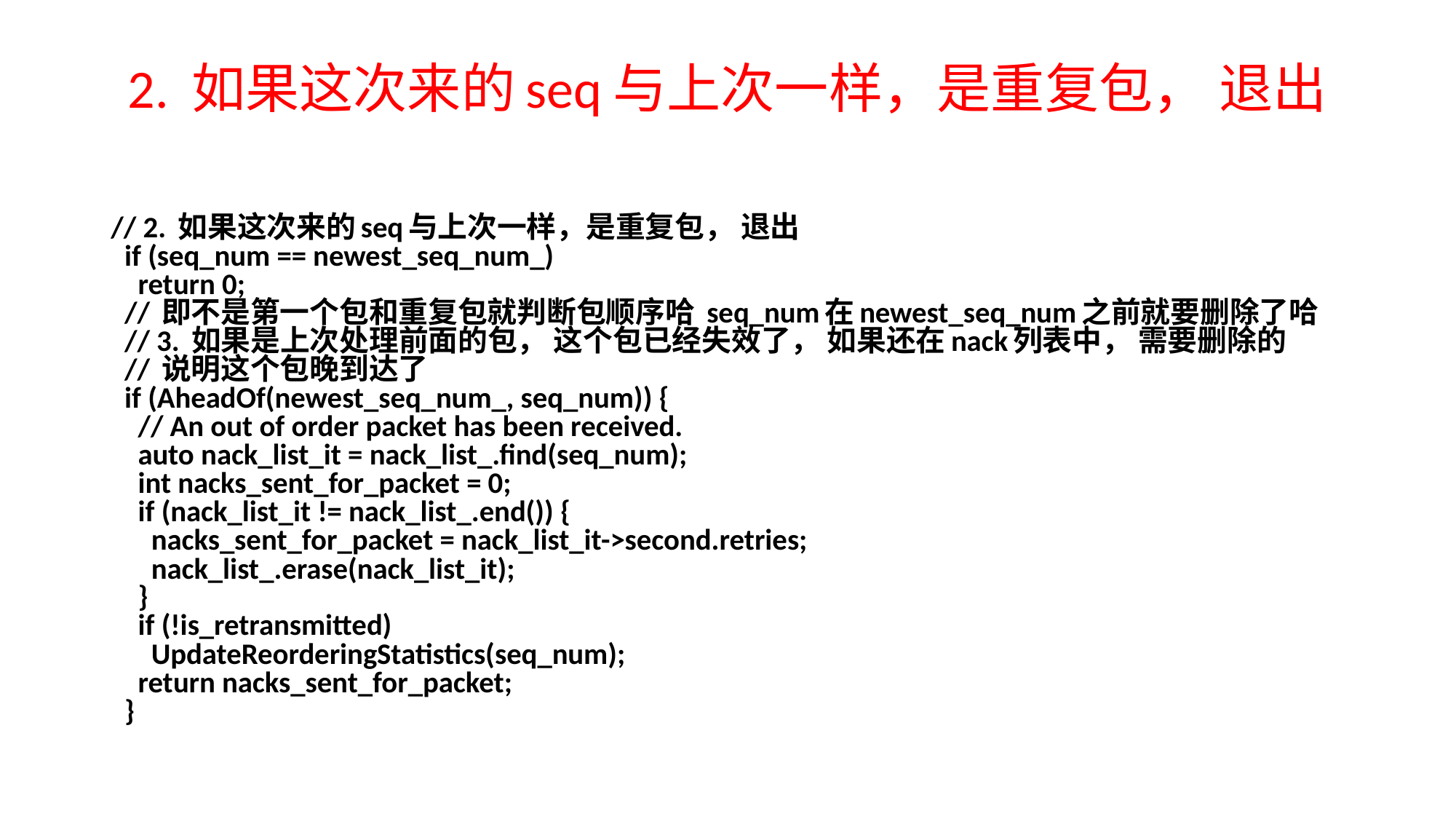

# 2. 如果这次来的seq与上次一样，是重复包， 退出
// 2. 如果这次来的seq与上次一样，是重复包， 退出
  if (seq_num == newest_seq_num_)
    return 0;
  // 即不是第一个包和重复包就判断包顺序哈 seq_num在newest_seq_num之前就要删除了哈
  // 3. 如果是上次处理前面的包， 这个包已经失效了， 如果还在nack列表中， 需要删除的
  // 说明这个包晚到达了
  if (AheadOf(newest_seq_num_, seq_num)) {
    // An out of order packet has been received.
    auto nack_list_it = nack_list_.find(seq_num);
    int nacks_sent_for_packet = 0;
    if (nack_list_it != nack_list_.end()) {
      nacks_sent_for_packet = nack_list_it->second.retries;
      nack_list_.erase(nack_list_it);
    }
    if (!is_retransmitted)
      UpdateReorderingStatistics(seq_num);
    return nacks_sent_for_packet;
  }